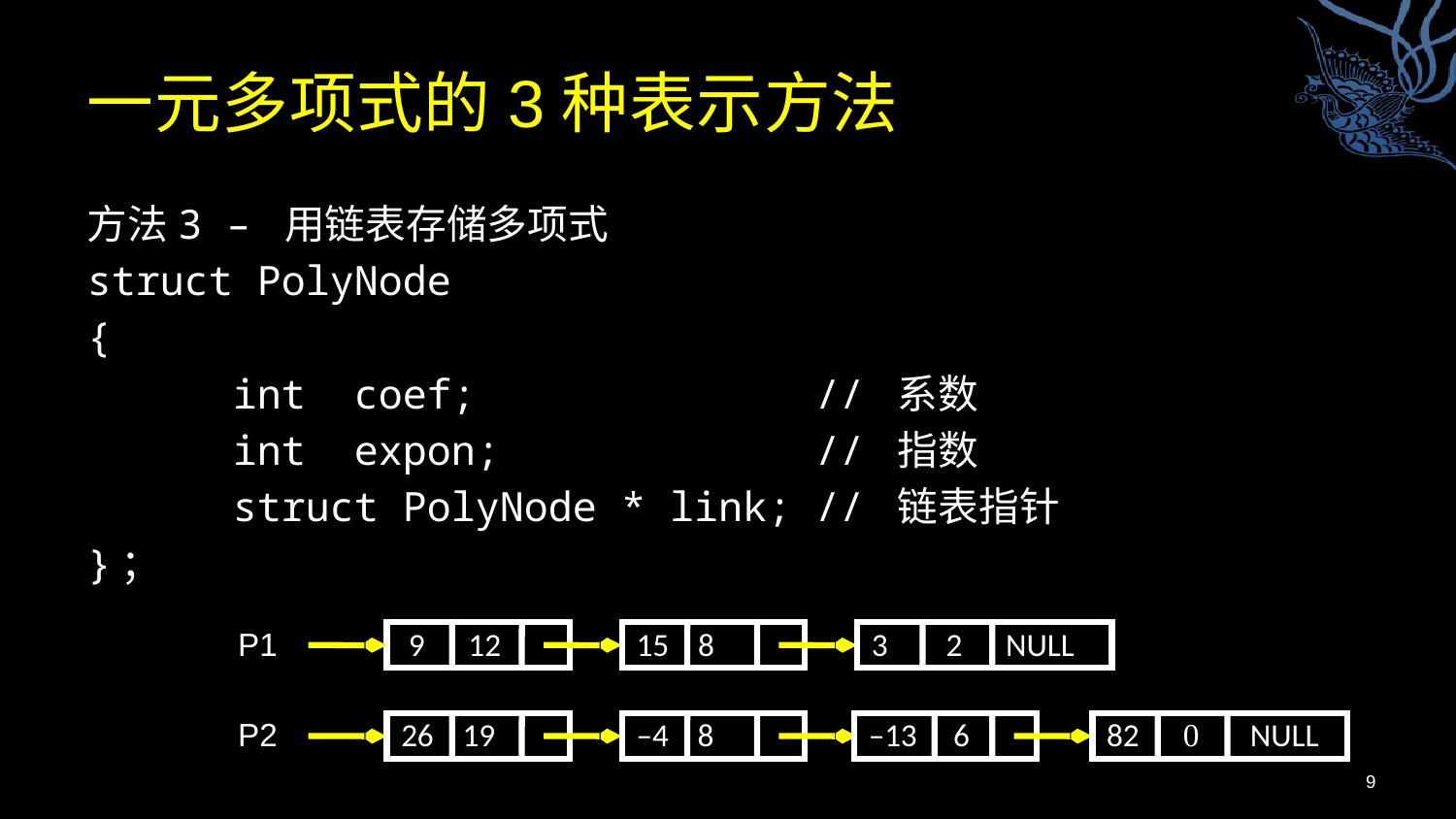

# 一元多项式的3种表示方法
方法3 – 用链表存储多项式
struct PolyNode
{
	int  coef;              // 系数
	int  expon;             // 指数
	struct PolyNode * link; // 链表指针
}；
P1
 9      12

15    8

3        2      NULL

P2
26    19

–4    8

–13     6

82      0       NULL

9